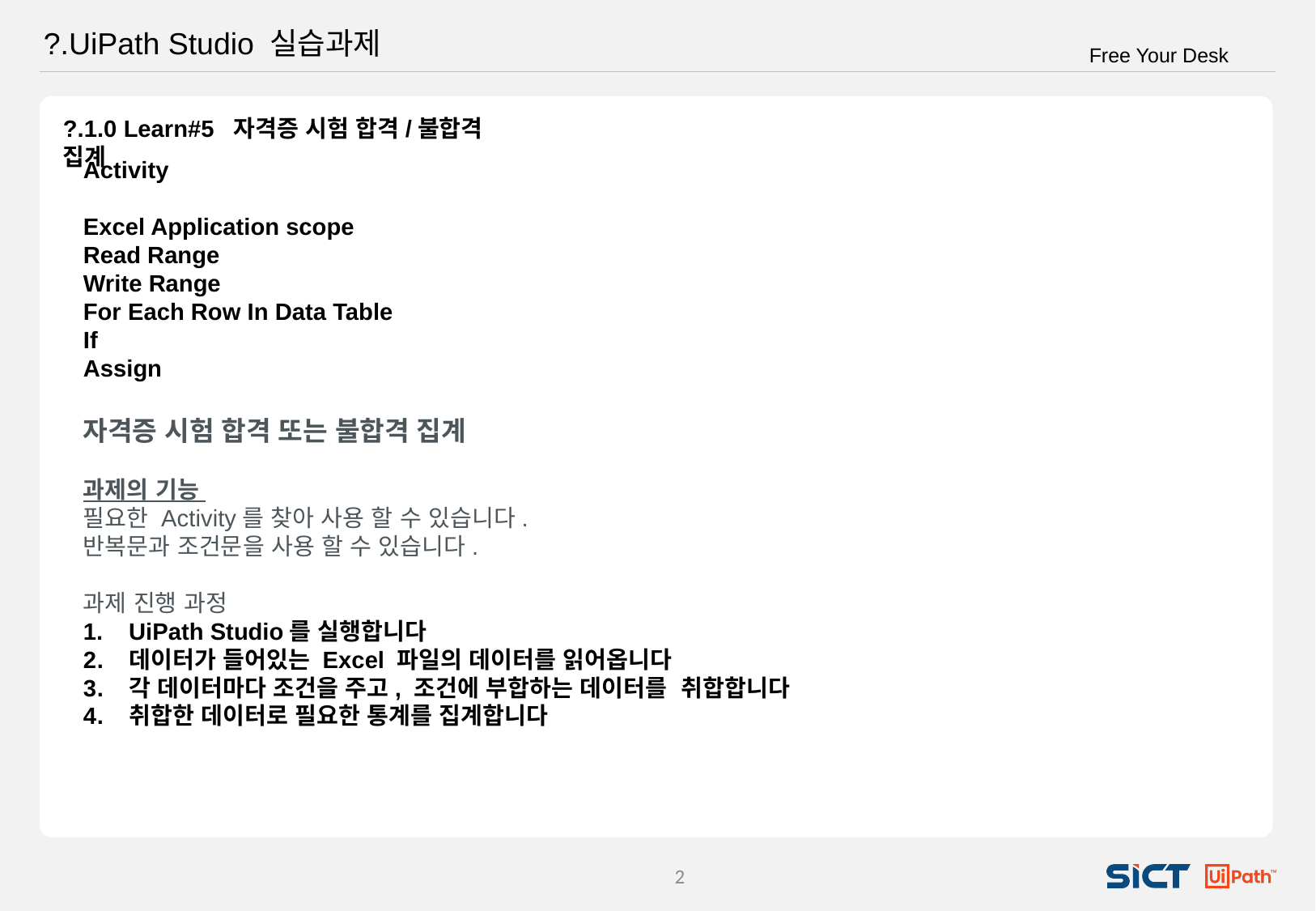

?.UiPath Studio 실습과제
?.1.0 Learn#5  자격증 시험 합격/불합격 집계

Activity

Excel Application scope
Read Range
Write Range
For Each Row In Data Table
If
Assign

자격증 시험 합격 또는 불합격 집계

과제의 기능
필요한 Activity를 찾아 사용 할 수 있습니다.
반복문과 조건문을 사용 할 수 있습니다.

과제 진행 과정
UiPath Studio를 실행합니다
데이터가 들어있는 Excel 파일의 데이터를 읽어옵니다
각 데이터마다 조건을 주고, 조건에 부합하는 데이터를  취합합니다
취합한 데이터로 필요한 통계를 집계합니다
2